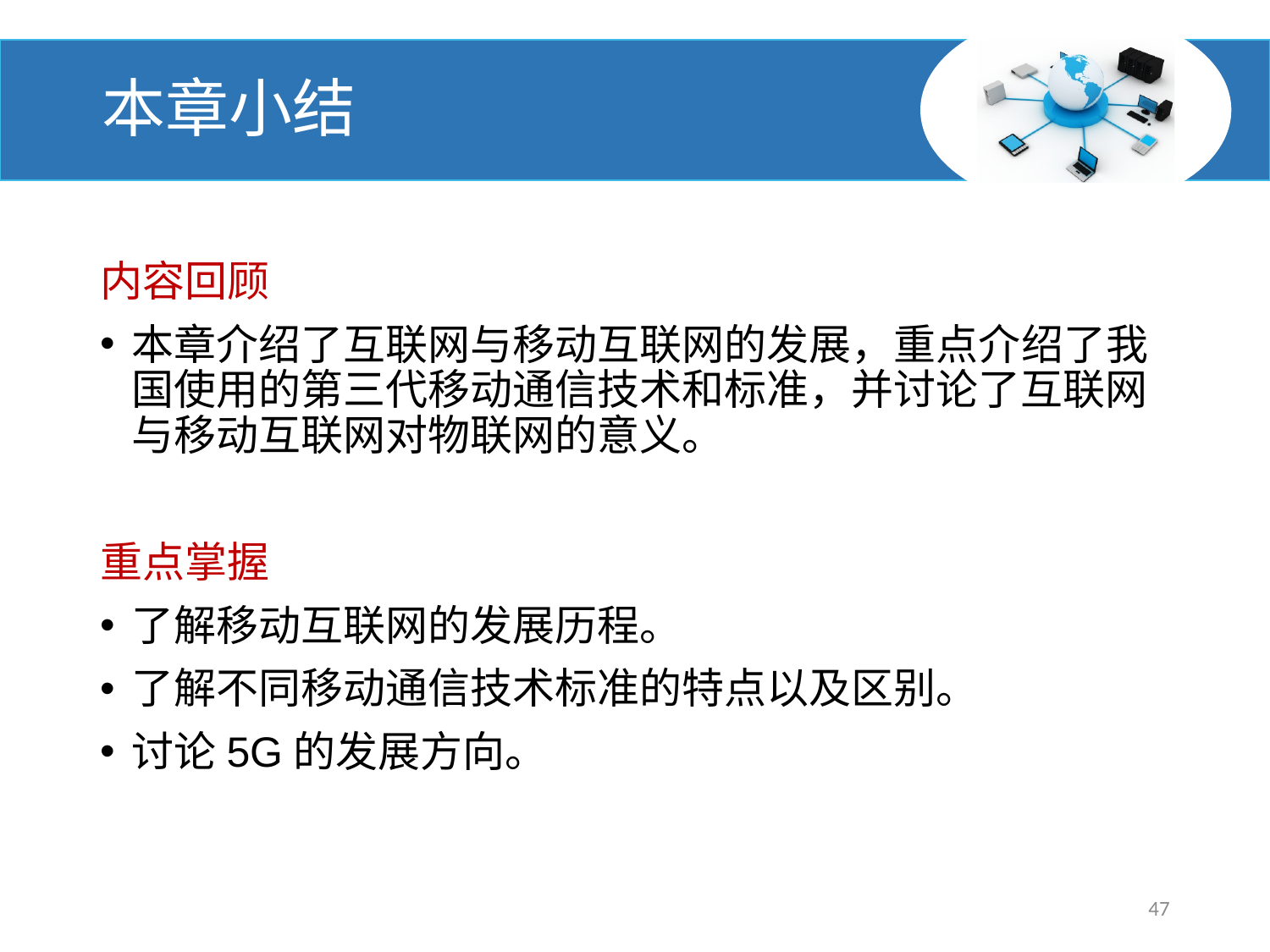

# 本章小结
内容回顾
本章介绍了互联网与移动互联网的发展，重点介绍了我国使用的第三代移动通信技术和标准，并讨论了互联网与移动互联网对物联网的意义。

重点掌握
了解移动互联网的发展历程。
了解不同移动通信技术标准的特点以及区别。
讨论5G的发展方向。

47